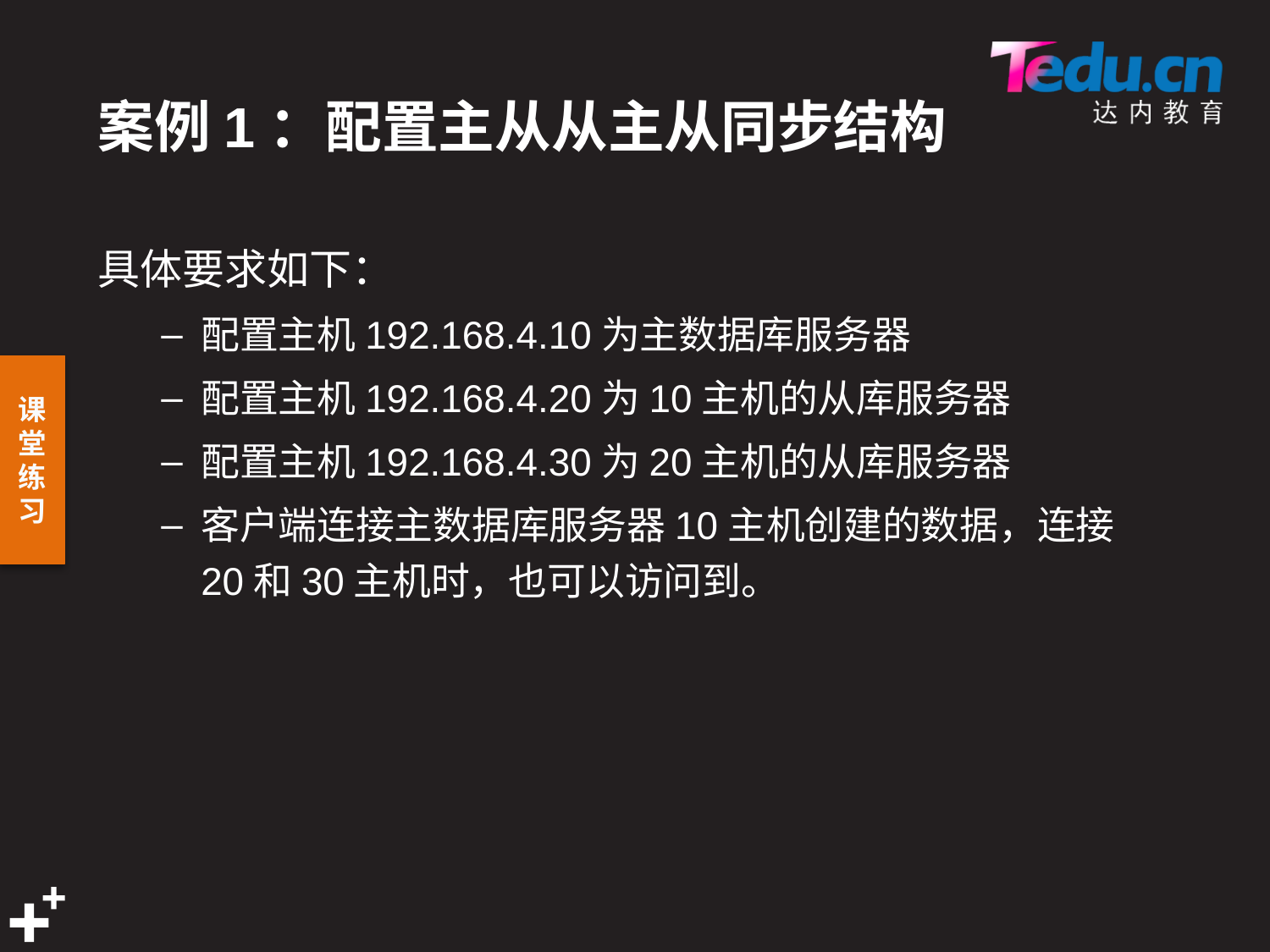

# 案例1：配置主从从主从同步结构
具体要求如下：
配置主机192.168.4.10为主数据库服务器
配置主机192.168.4.20为10主机的从库服务器
配置主机192.168.4.30为20主机的从库服务器
客户端连接主数据库服务器10主机创建的数据，连接20和30主机时，也可以访问到。